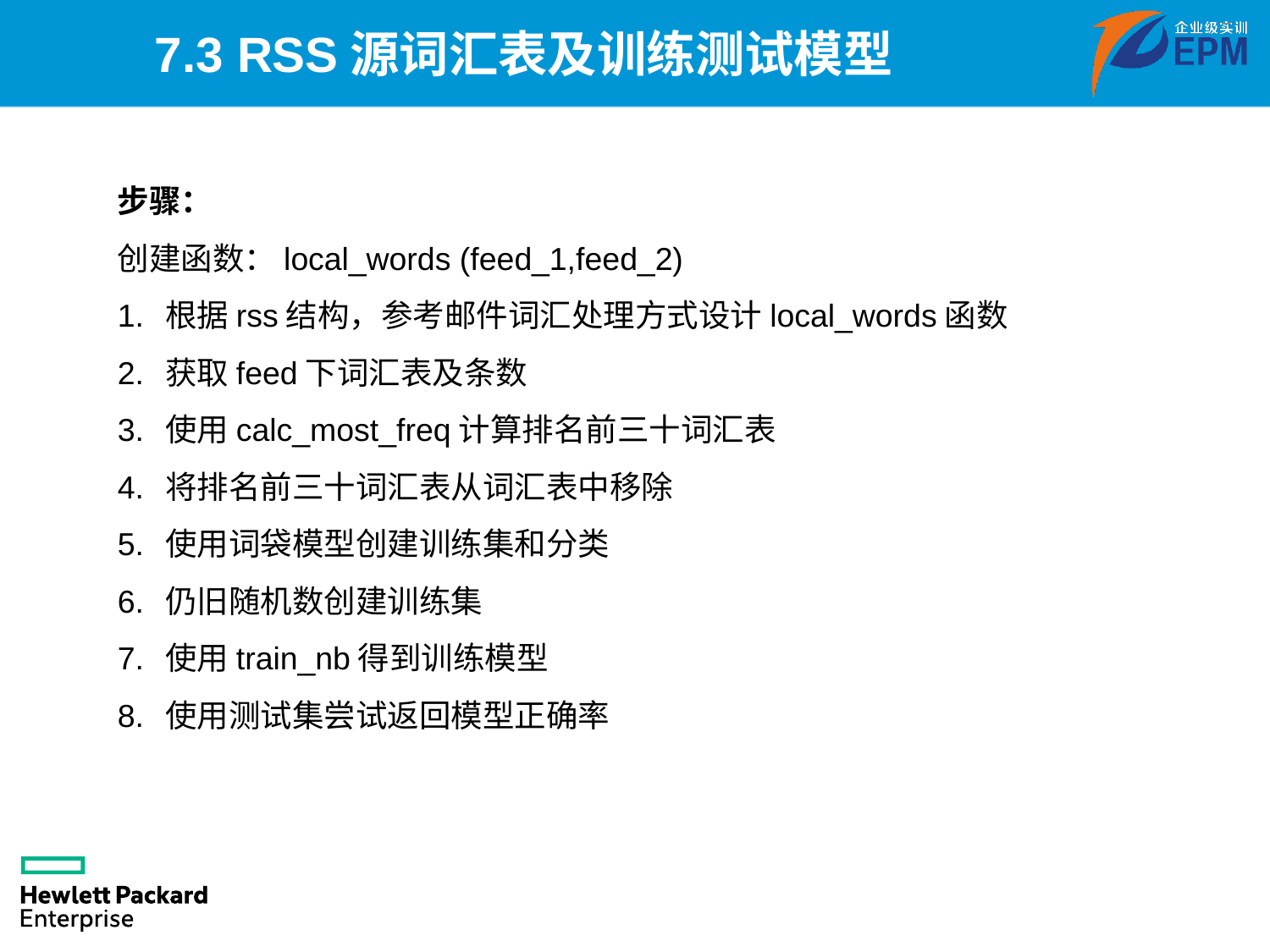

# 7.3 RSS源词汇表及训练测试模型
步骤：
创建函数：local_words (feed_1,feed_2)
根据rss结构，参考邮件词汇处理方式设计local_words函数
获取feed下词汇表及条数
使用calc_most_freq计算排名前三十词汇表
将排名前三十词汇表从词汇表中移除
使用词袋模型创建训练集和分类
仍旧随机数创建训练集
使用train_nb得到训练模型
使用测试集尝试返回模型正确率